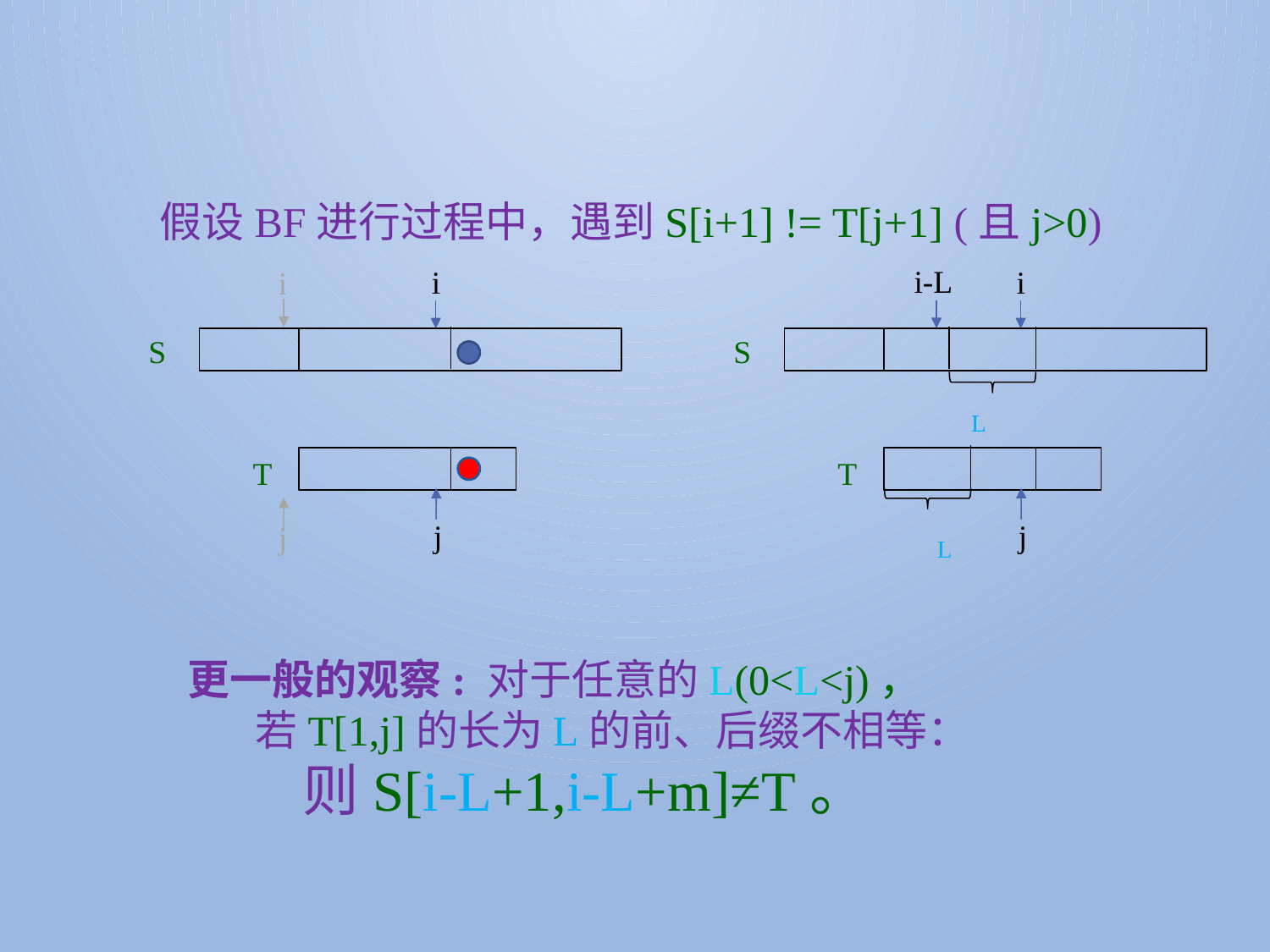

假设BF进行过程中，遇到S[i+1] != T[j+1] (且j>0)
i-L
i
i
i
S
S

L
T

T

L
j
j
j
更一般的观察: 对于任意的L(0<L<j)，
      若T[1,j]的长为L的前、后缀不相等：
        则S[i-L+1,i-L+m]≠T。